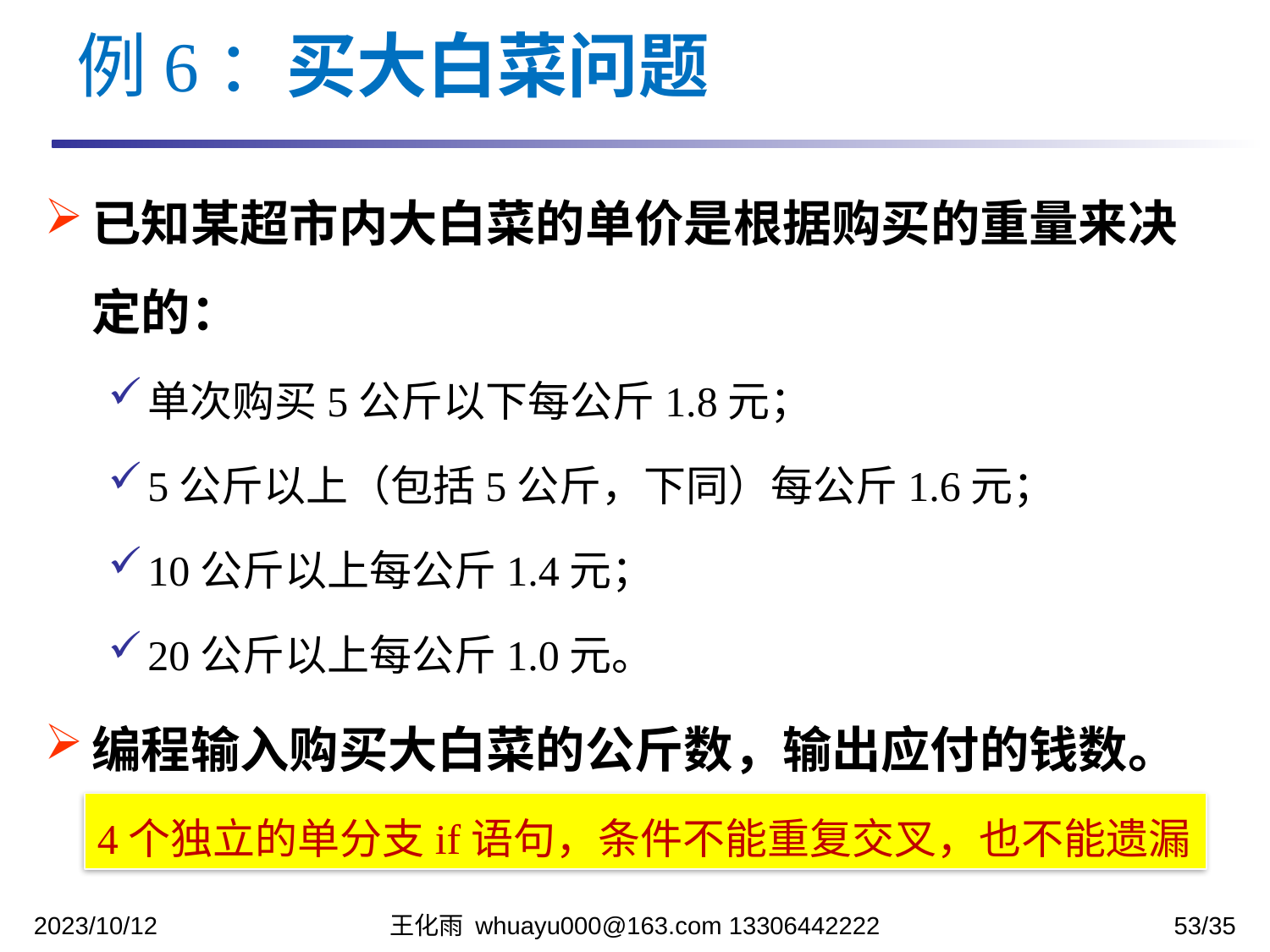

例6：买大白菜问题
已知某超市内大白菜的单价是根据购买的重量来决定的：
单次购买5公斤以下每公斤1.8元；
5公斤以上（包括5公斤，下同）每公斤1.6元；
10公斤以上每公斤1.4元；
20公斤以上每公斤1.0元。
编程输入购买大白菜的公斤数，输出应付的钱数。
4个独立的单分支if语句，条件不能重复交叉，也不能遗漏
2023/10/12
王化雨 whuayu000@163.com 13306442222
53/35